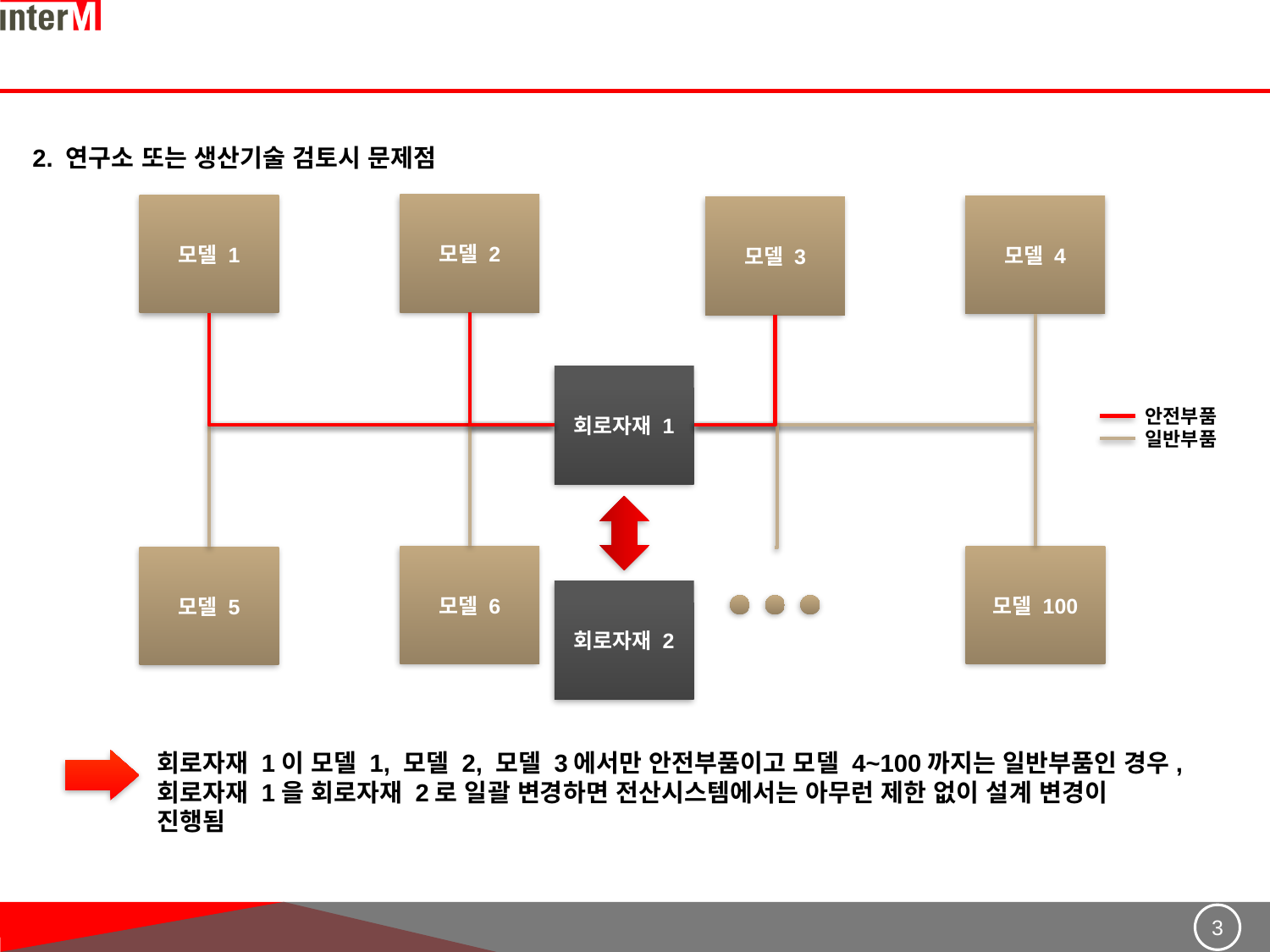

2. 연구소 또는 생산기술 검토시 문제점
모델 2
모델 1
모델 4
모델 3
회로자재 1
안전부품
일반부품

모델 6
모델 100
모델 5
회로자재 2

회로자재 1이 모델 1, 모델 2, 모델 3에서만 안전부품이고 모델 4~100까지는 일반부품인 경우,
회로자재 1을 회로자재 2로 일괄 변경하면 전산시스템에서는 아무런 제한 없이 설계 변경이
진행됨

3